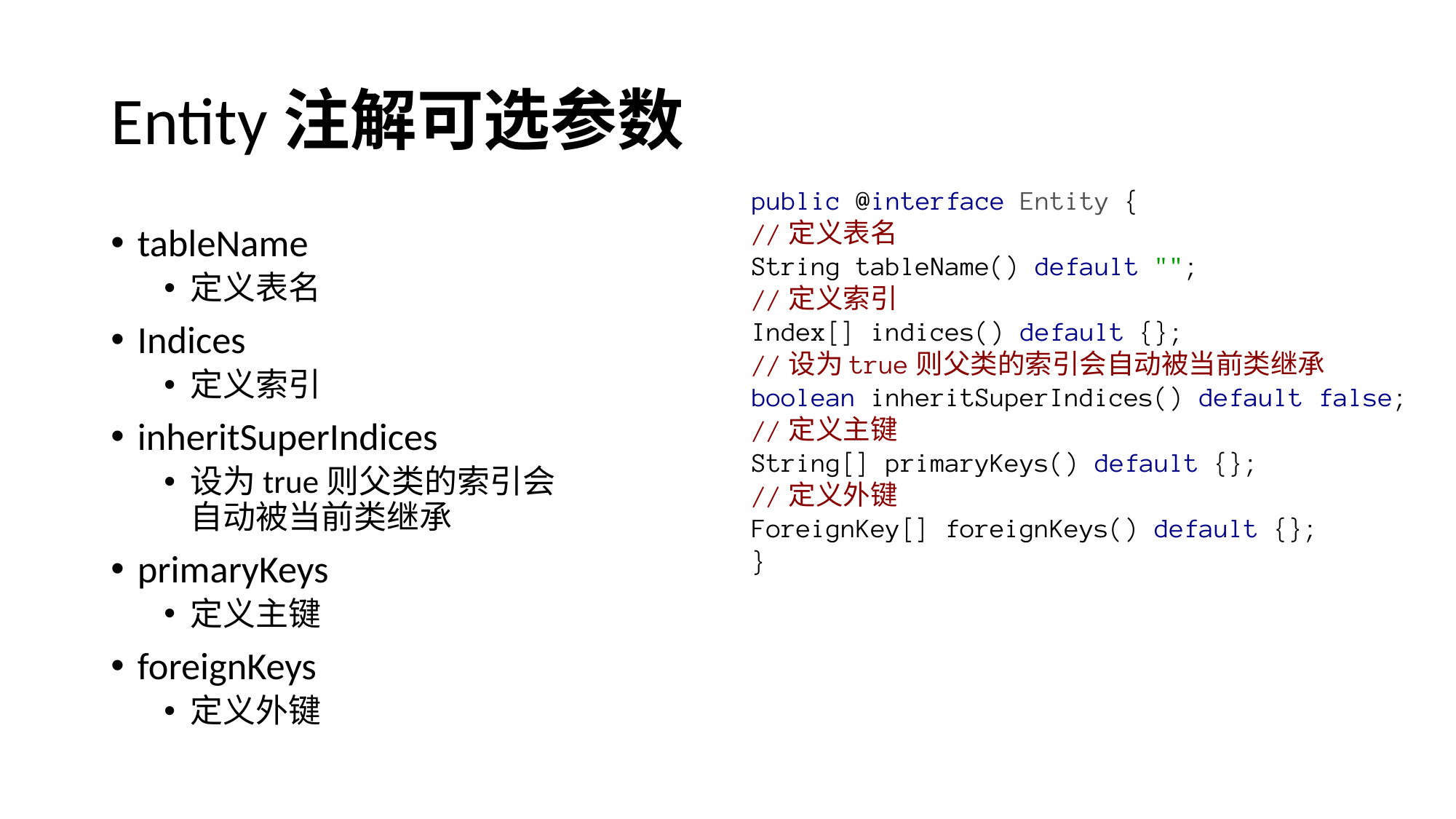

# Entity注解可选参数
public @interface Entity {
//定义表名
String tableName() default "";
//定义索引
Index[] indices() default {};
//设为true则父类的索引会自动被当前类继承
boolean inheritSuperIndices() default false; //定义主键
String[] primaryKeys() default {};
//定义外键
ForeignKey[] foreignKeys() default {};
}
tableName
定义表名
Indices
定义索引
inheritSuperIndices
设为true则父类的索引会自动被当前类继承
primaryKeys
定义主键
foreignKeys
定义外键